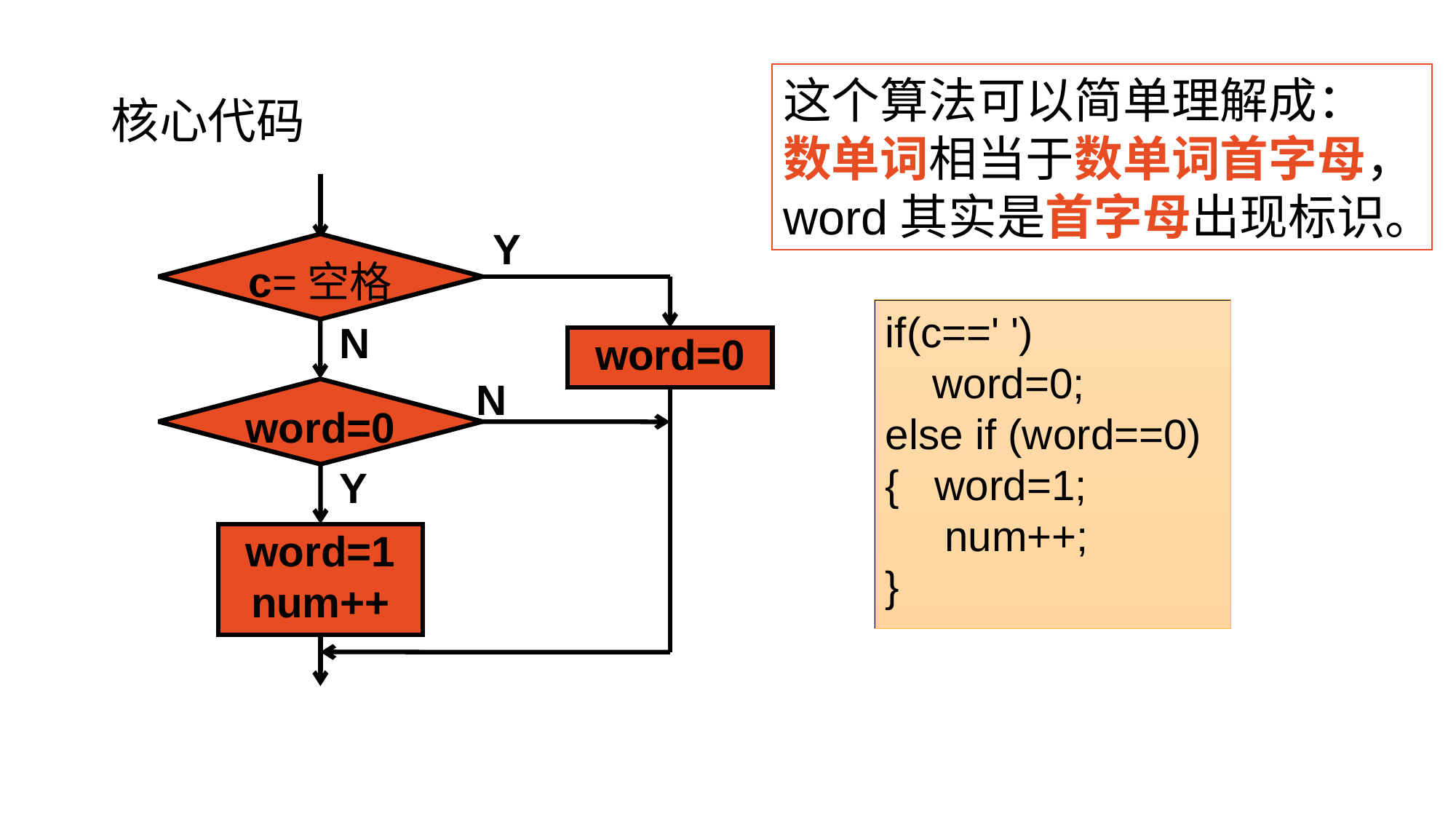

# 核心代码
这个算法可以简单理解成：
数单词相当于数单词首字母，word其实是首字母出现标识。
Y
c=空格
if(c==' ')
    word=0;
else if (word==0)
{   word=1;
     num++;
}
N
word=0
N
word=0
Y
word=1
num++